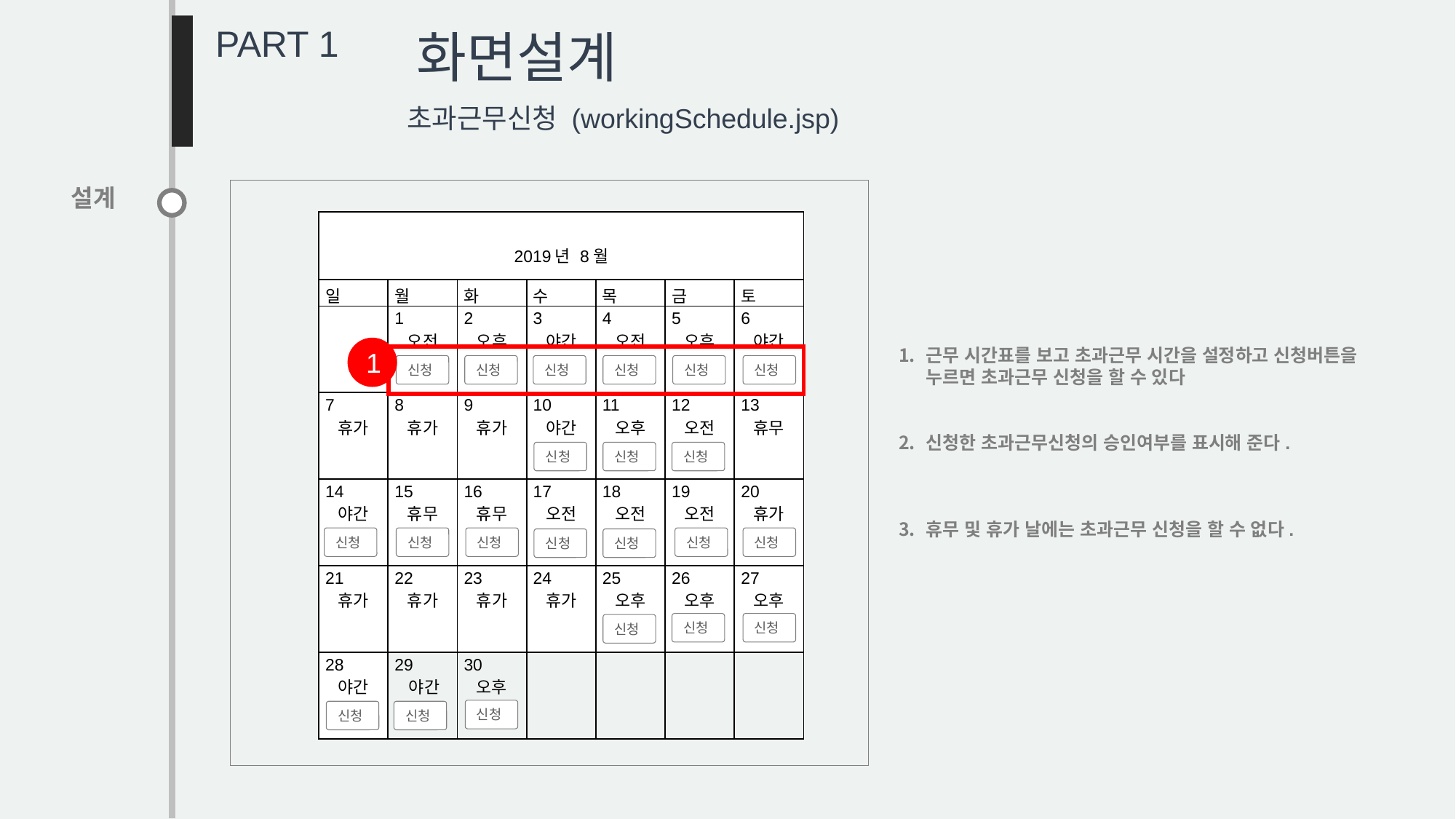

PART 1
화면설계
초과근무신청 (workingSchedule.jsp)
설계

| 2019년 8월 |  |  |  |  |  |  |
| --- | --- | --- | --- | --- | --- | --- |
| 일 | 월 | 화 | 수 | 목 | 금 | 토 |
|  | 1 오전 | 2 오후 | 3 야간 | 4 오전 | 5 오후 | 6 야간 |
| 7 휴가 | 8 휴가 | 9 휴가 | 10 야간 | 11 오후 | 12 오전 | 13 휴무 |
| 14 야간 | 15 휴무 | 16 휴무 | 17 오전 | 18 오전 | 19 오전 | 20 휴가 |
| 21 휴가 | 22 휴가 | 23 휴가 | 24 휴가 | 25 오후 | 26 오후 | 27 오후 |
| 28 야간 | 29 야간 | 30 오후 |  |  |  |  |
1
근무 시간표를 보고 초과근무 시간을 설정하고 신청버튼을 누르면 초과근무 신청을 할 수 있다

신청한 초과근무신청의 승인여부를 표시해 준다.

휴무 및 휴가 날에는 초과근무 신청을 할 수 없다.

신청
신청
신청
신청
신청
신청
신청
신청
신청
신청
신청
신청
신청
신청
신청
신청
신청
신청
신청
신청
신청
신청